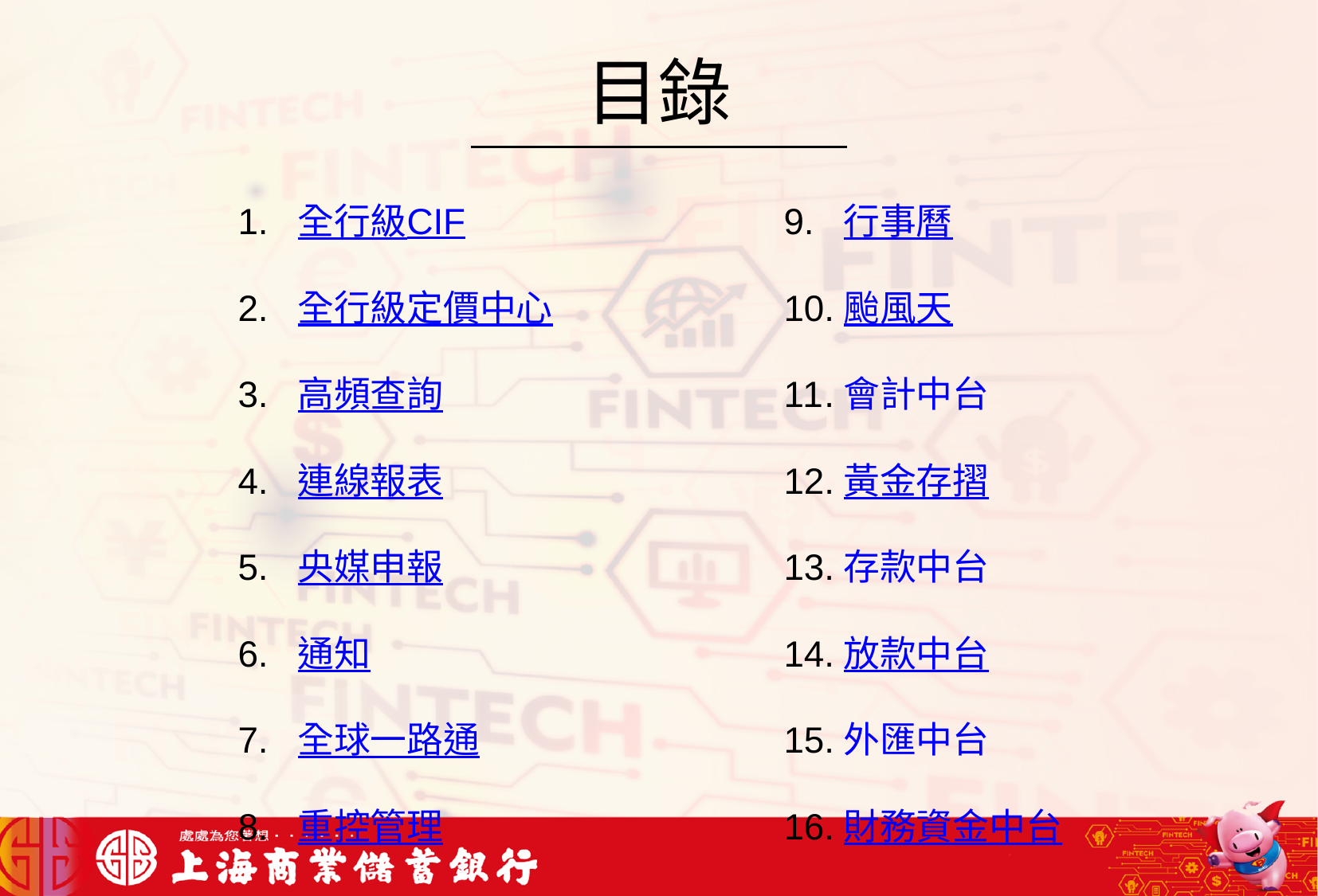

# 目錄
全行級CIF
全行級定價中心
高頻查詢
連線報表
央媒申報
通知
全球一路通
重控管理
行事曆
颱風天
會計中台
黃金存摺
存款中台
放款中台
外匯中台
財務資金中台